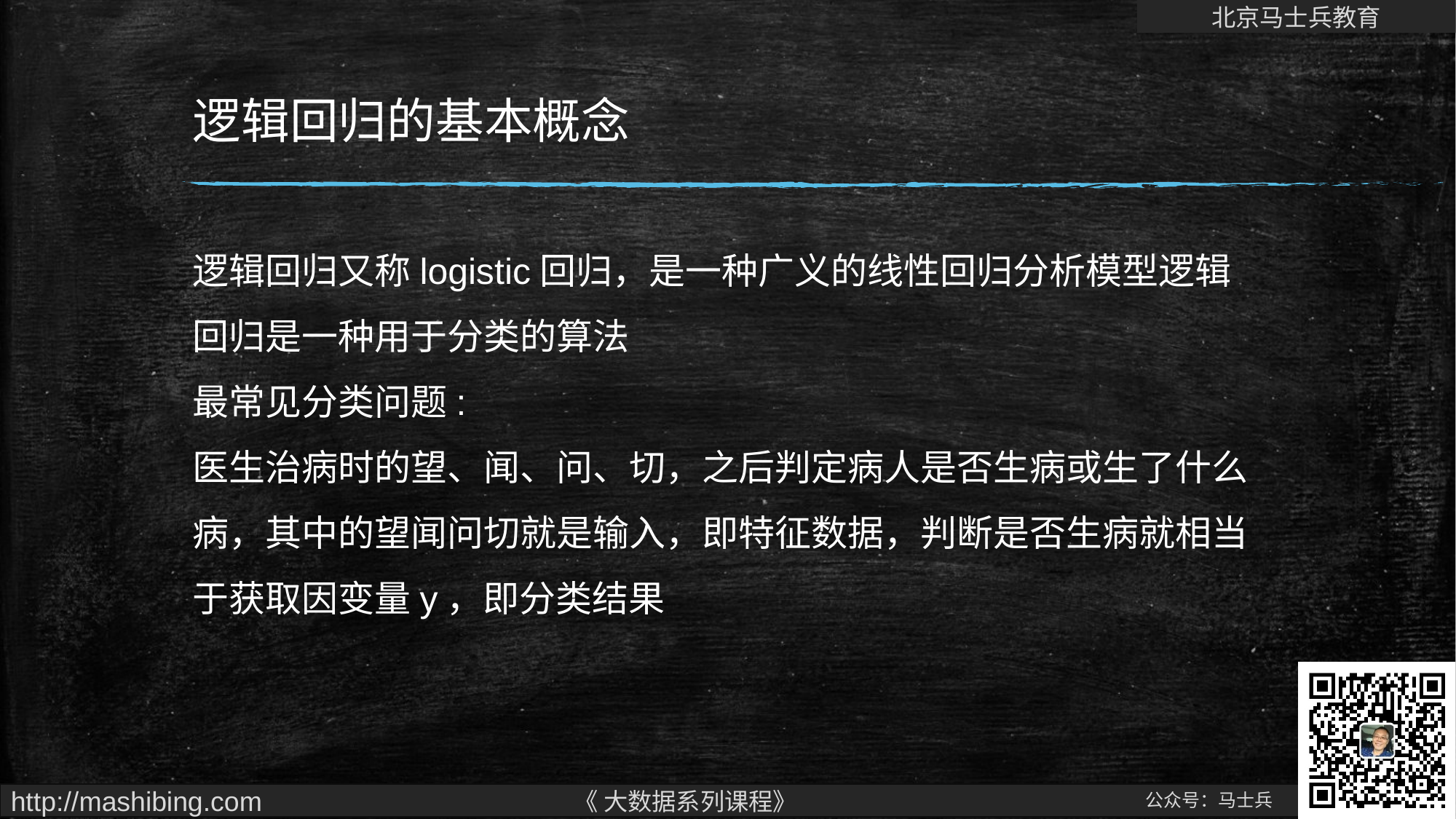

逻辑回归又称logistic回归，是一种广义的线性回归分析模型逻辑回归是一种用于分类的算法
最常见分类问题:
医生治病时的望、闻、问、切，之后判定病人是否生病或生了什么病，其中的望闻问切就是输入，即特征数据，判断是否生病就相当于获取因变量y，即分类结果
# 逻辑回归的基本概念